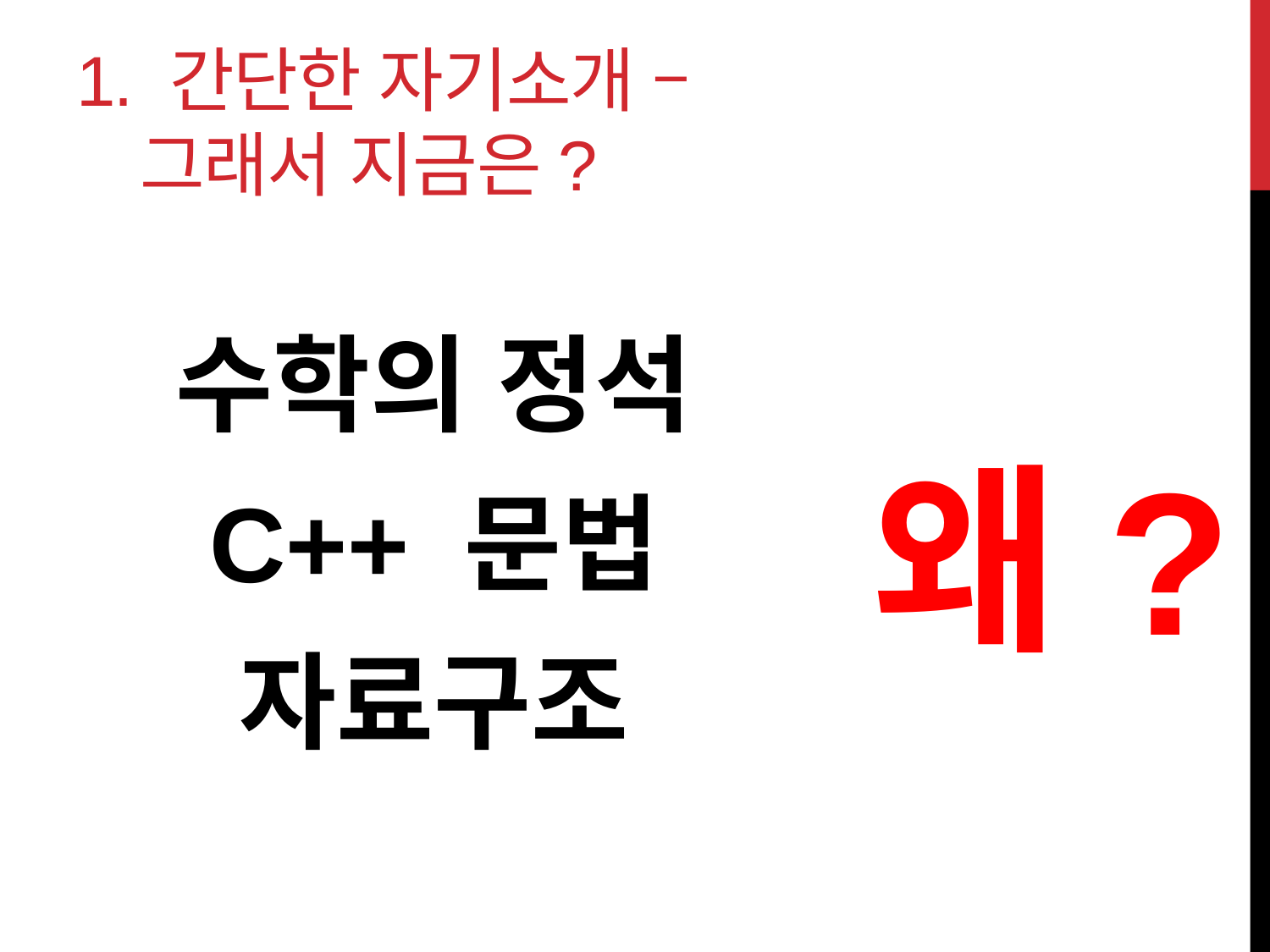

# 1. 간단한 자기소개 – 그래서 지금은?
수학의 정석
C++ 문법
자료구조

왜?